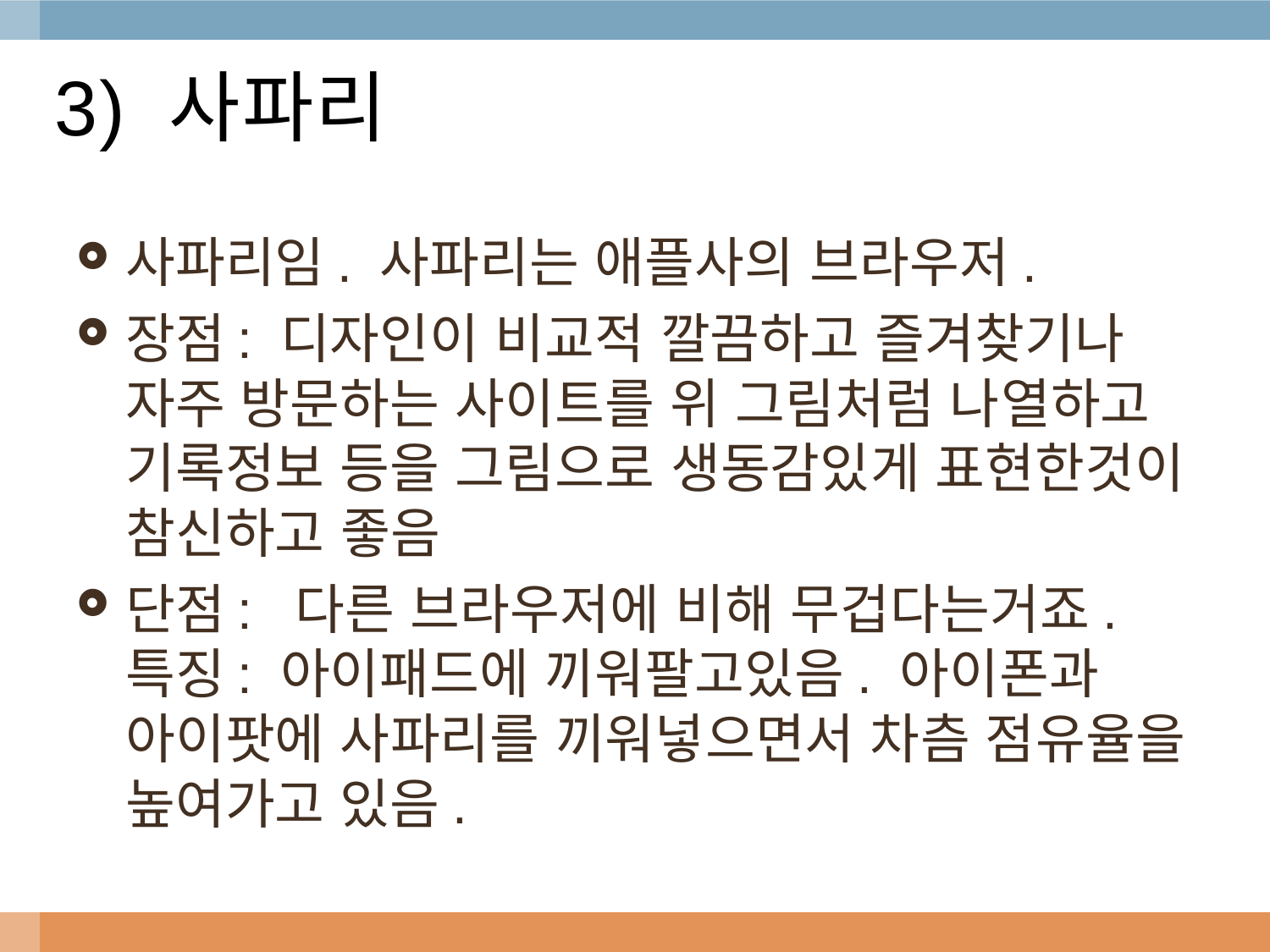

# 3) 사파리
사파리임. 사파리는 애플사의 브라우저.
장점: 디자인이 비교적 깔끔하고 즐겨찾기나 자주 방문하는 사이트를 위 그림처럼 나열하고 기록정보 등을 그림으로 생동감있게 표현한것이 참신하고 좋음
단점:  다른 브라우저에 비해 무겁다는거죠.
특징: 아이패드에 끼워팔고있음. 아이폰과 아이팟에 사파리를 끼워넣으면서 차츰 점유율을 높여가고 있음.